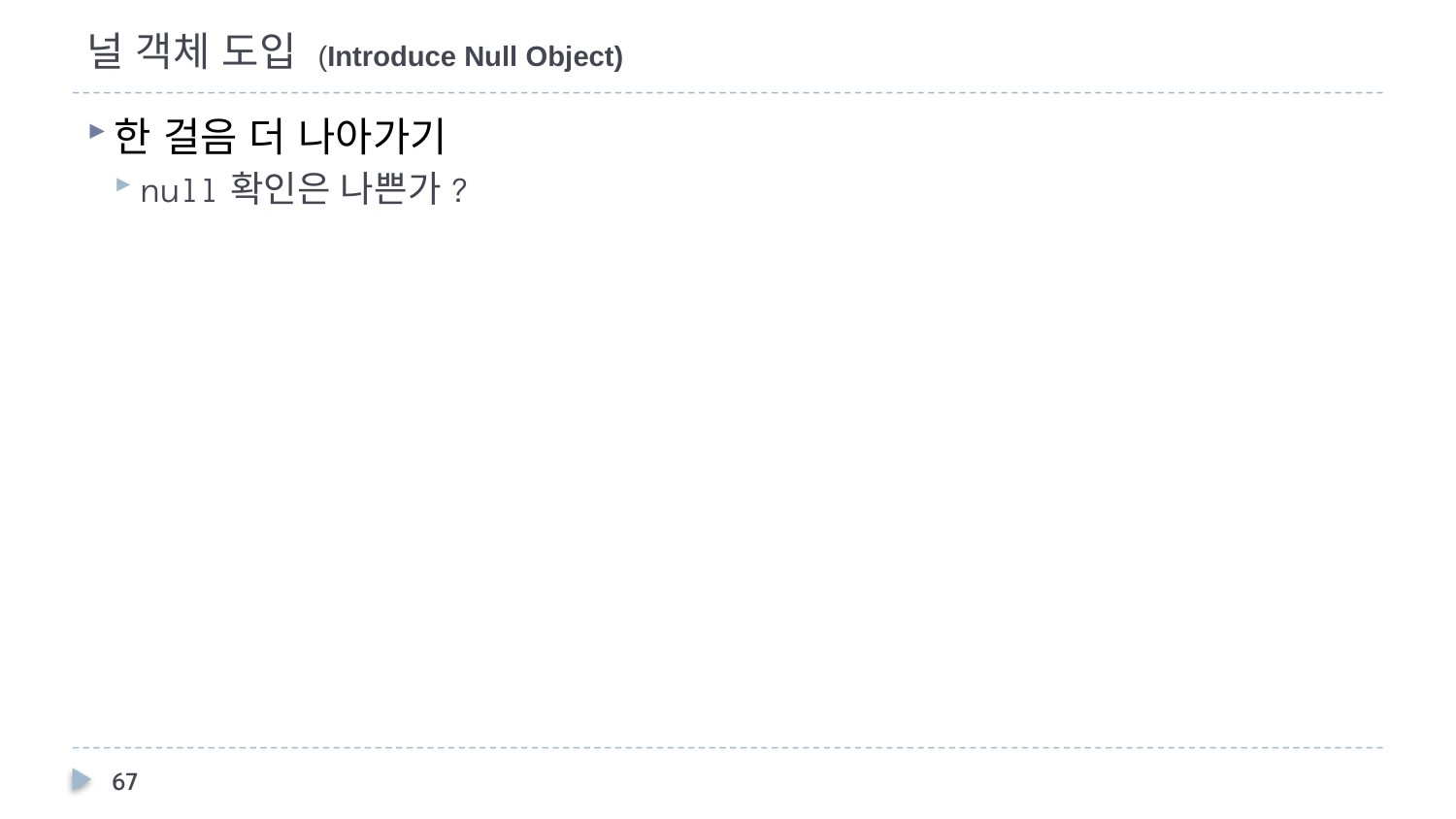

# 널 객체 도입 (Introduce Null Object)
한 걸음 더 나아가기
null확인은 나쁜가?

67